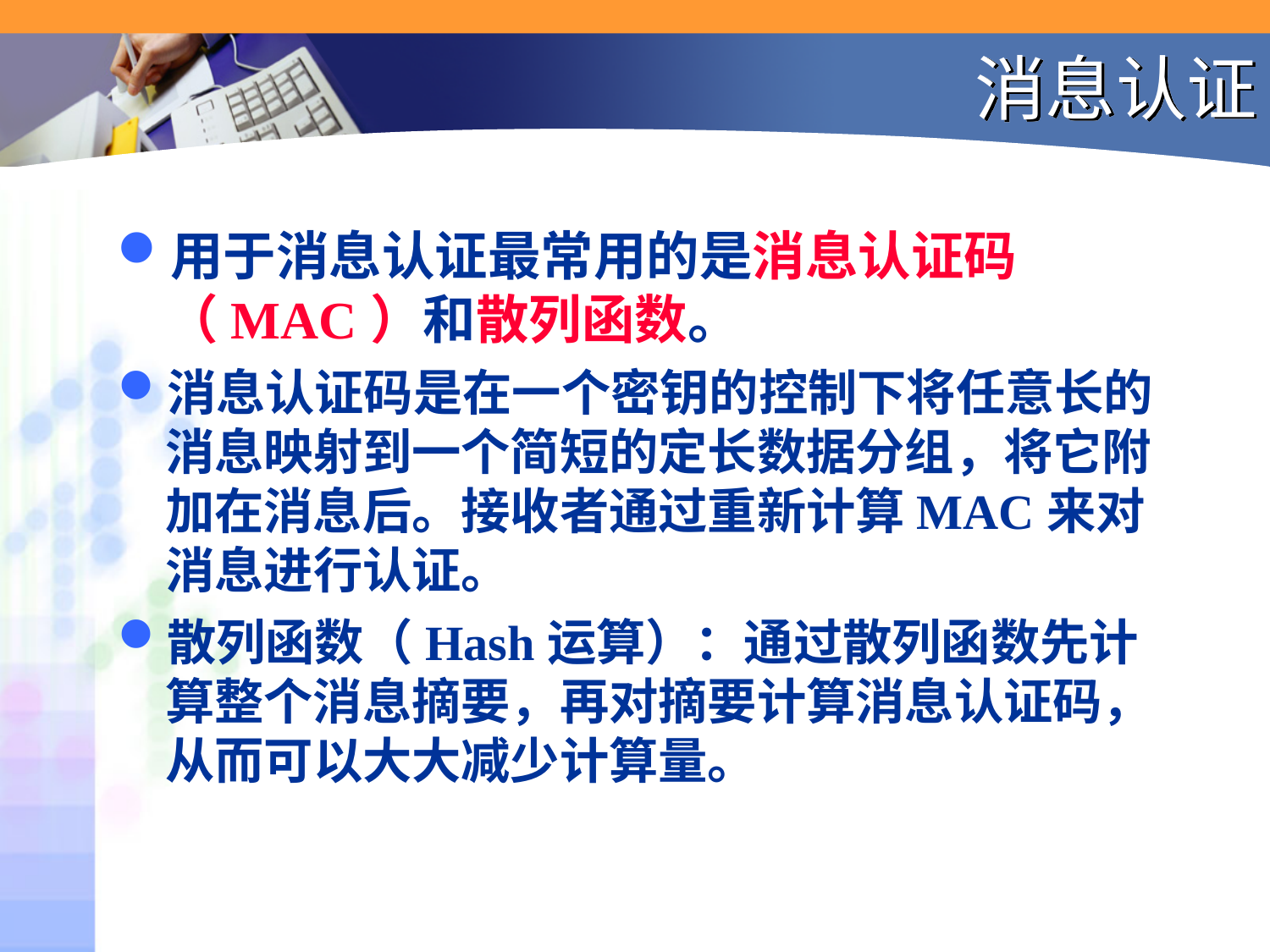

# 消息认证
用于消息认证最常用的是消息认证码（MAC）和散列函数。
消息认证码是在一个密钥的控制下将任意长的消息映射到一个简短的定长数据分组，将它附加在消息后。接收者通过重新计算MAC来对消息进行认证。
散列函数（Hash运算）：通过散列函数先计算整个消息摘要，再对摘要计算消息认证码，从而可以大大减少计算量。